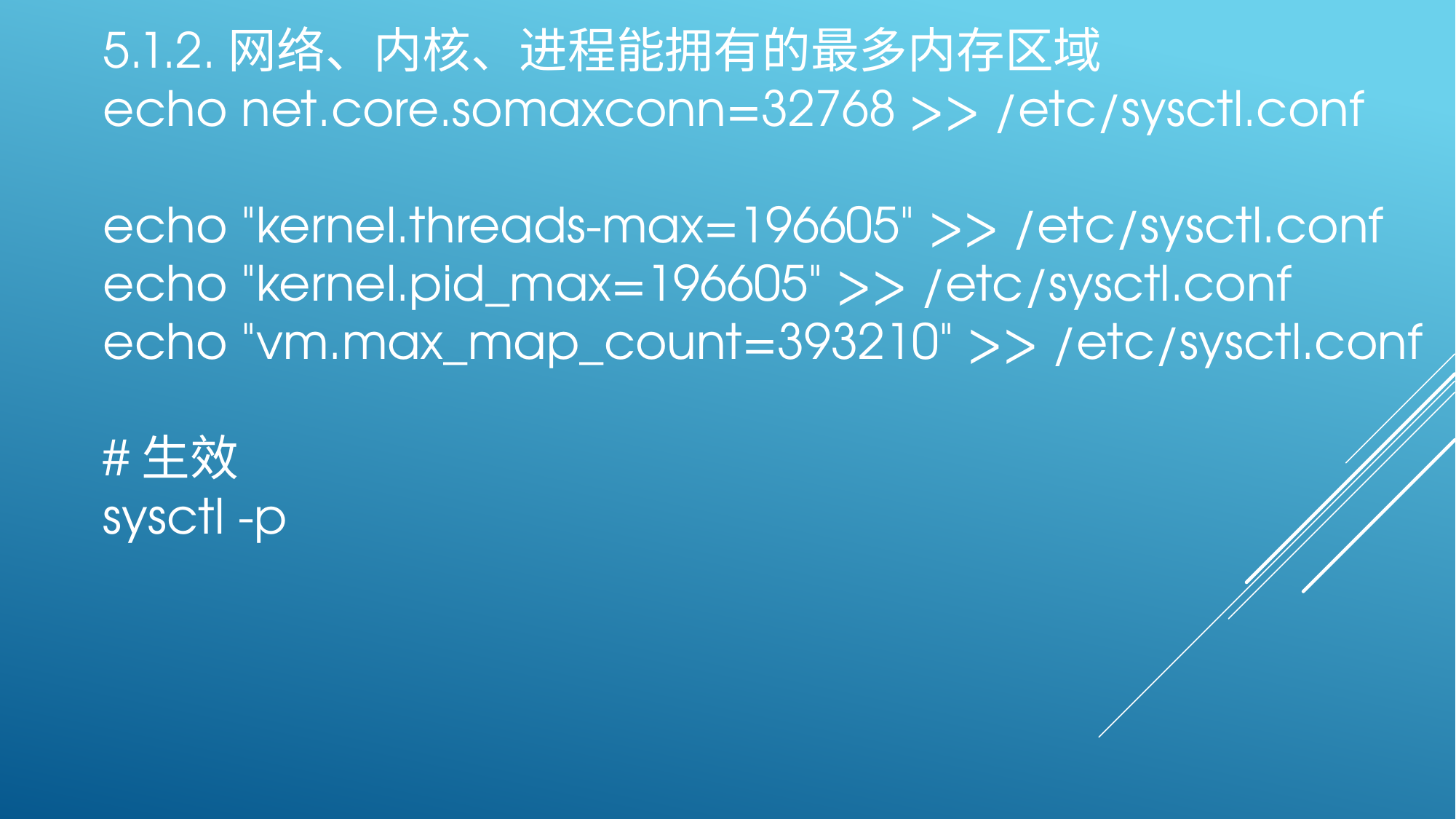

5.1.2.网络、内核、进程能拥有的最多内存区域
echo net.core.somaxconn=32768 >> /etc/sysctl.conf

echo "kernel.threads-max=196605" >> /etc/sysctl.conf
echo "kernel.pid_max=196605" >> /etc/sysctl.conf
echo "vm.max_map_count=393210" >> /etc/sysctl.conf

#生效
sysctl -p